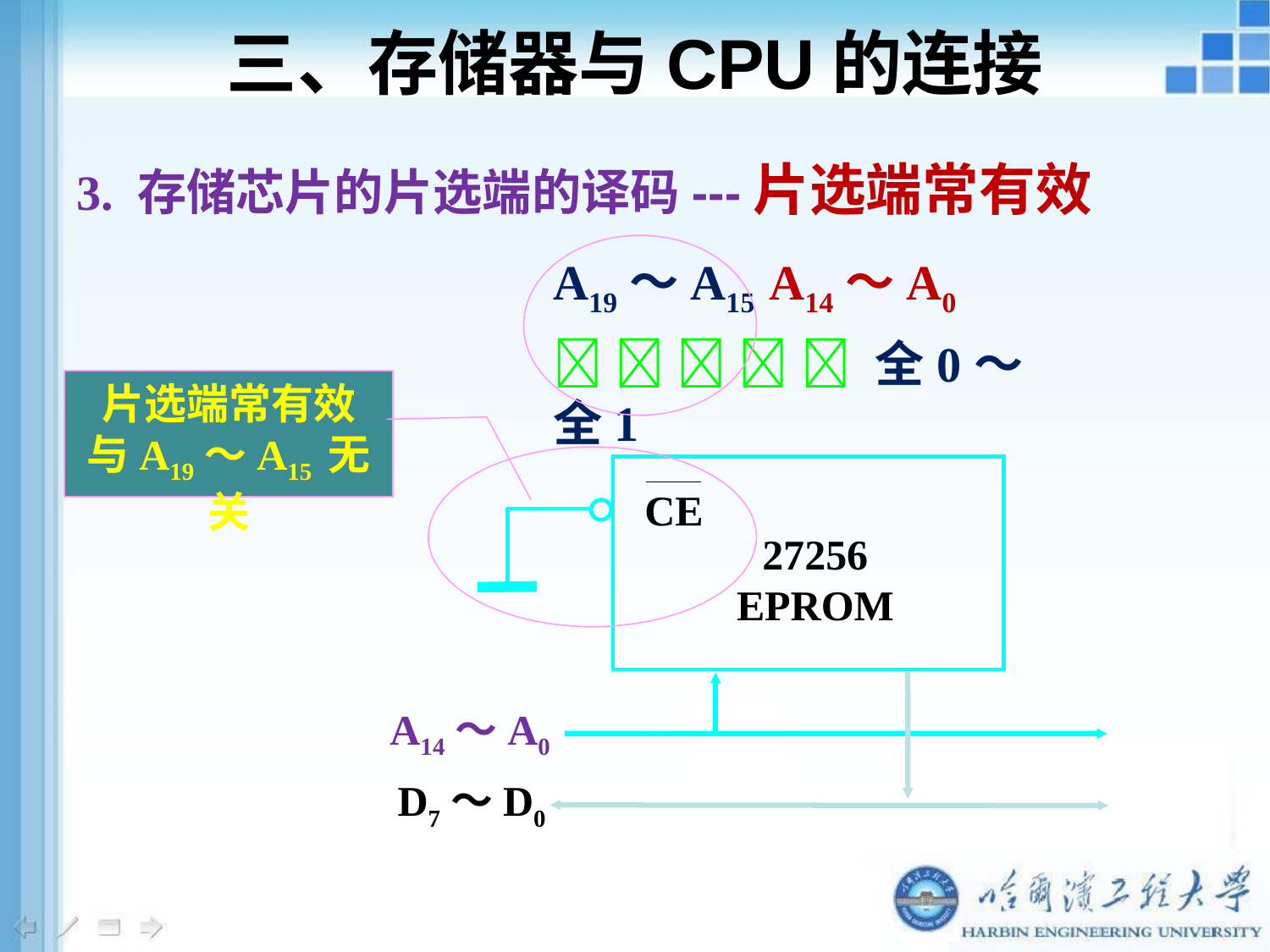

三、存储器与CPU的连接
3. 存储芯片的片选端的译码---片选端常有效

A19～A15  A14～A0
× × × × × 全0～全1
片选端常有效
与A19～A15 无关

CE

27256
EPROM

A14～A0

D7～D0